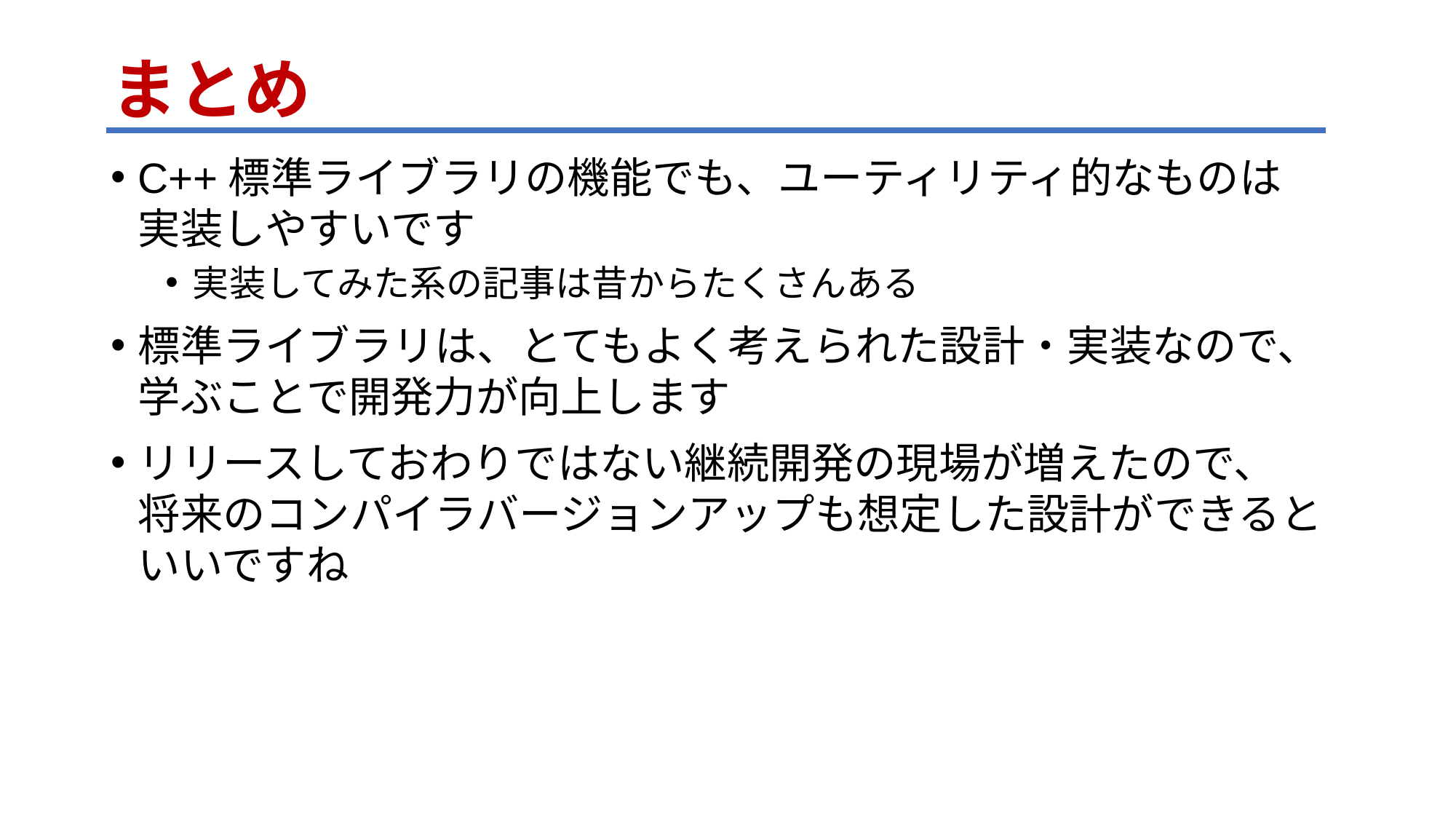

# まとめ
C++標準ライブラリの機能でも、ユーティリティ的なものは
実装しやすいです
実装してみた系の記事は昔からたくさんある
標準ライブラリは、とてもよく考えられた設計・実装なので、学ぶことで開発力が向上します
リリースしておわりではない継続開発の現場が増えたので、
将来のコンパイラバージョンアップも想定した設計ができるといいですね